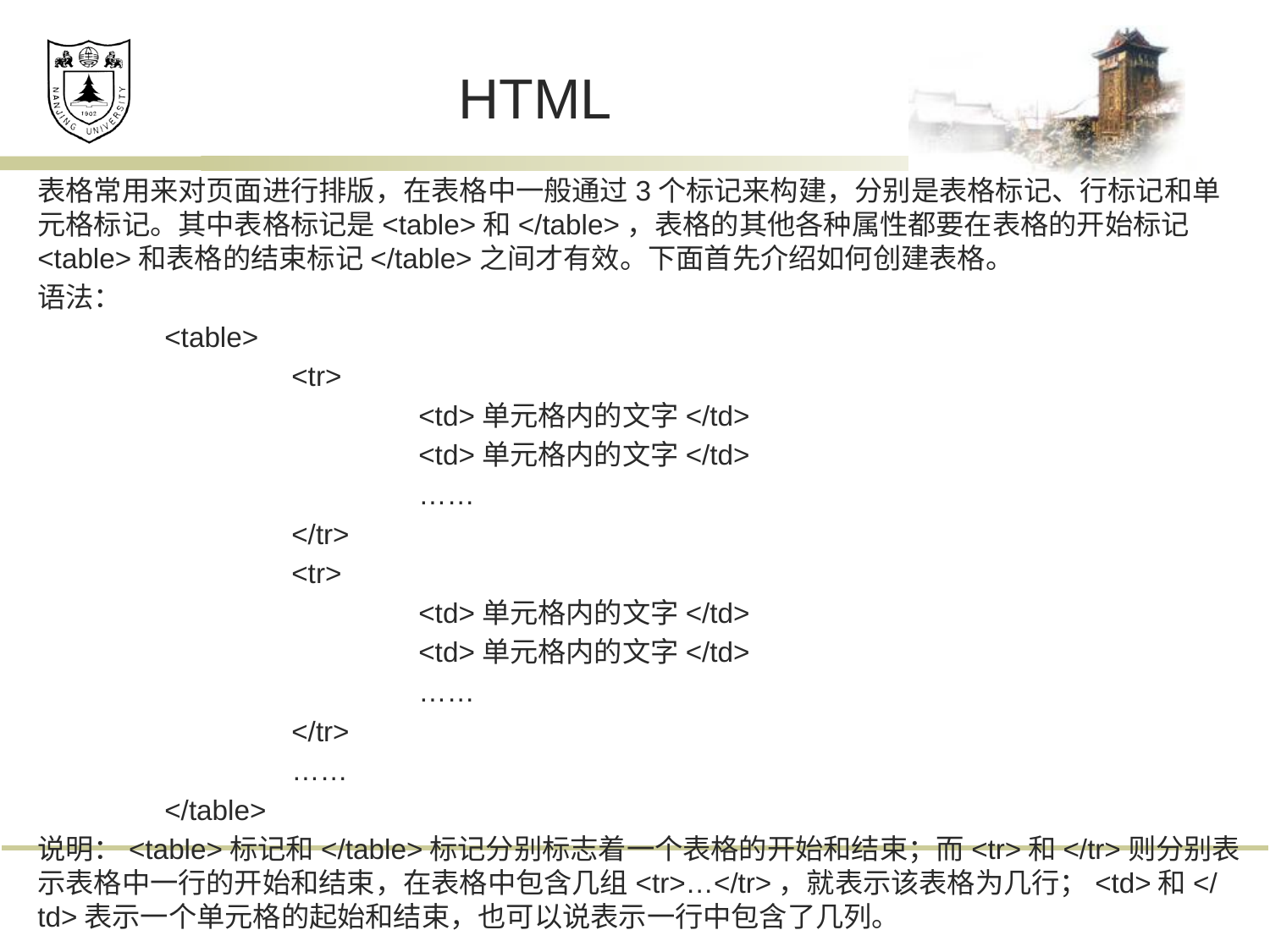

# HTML
表格常用来对页面进行排版，在表格中一般通过3个标记来构建，分别是表格标记、行标记和单元格标记。其中表格标记是<table>和</table>，表格的其他各种属性都要在表格的开始标记<table>和表格的结束标记</table>之间才有效。下面首先介绍如何创建表格。
语法：
	<table>
		<tr>
			<td>单元格内的文字</td>
			<td>单元格内的文字</td>
			……
		</tr>
		<tr>
			<td>单元格内的文字</td>
			<td>单元格内的文字</td>
			……
		</tr>
		……
	</table>
说明：<table>标记和</table>标记分别标志着一个表格的开始和结束；而<tr>和</tr>则分别表示表格中一行的开始和结束，在表格中包含几组<tr>…</tr>，就表示该表格为几行；<td>和</td>表示一个单元格的起始和结束，也可以说表示一行中包含了几列。